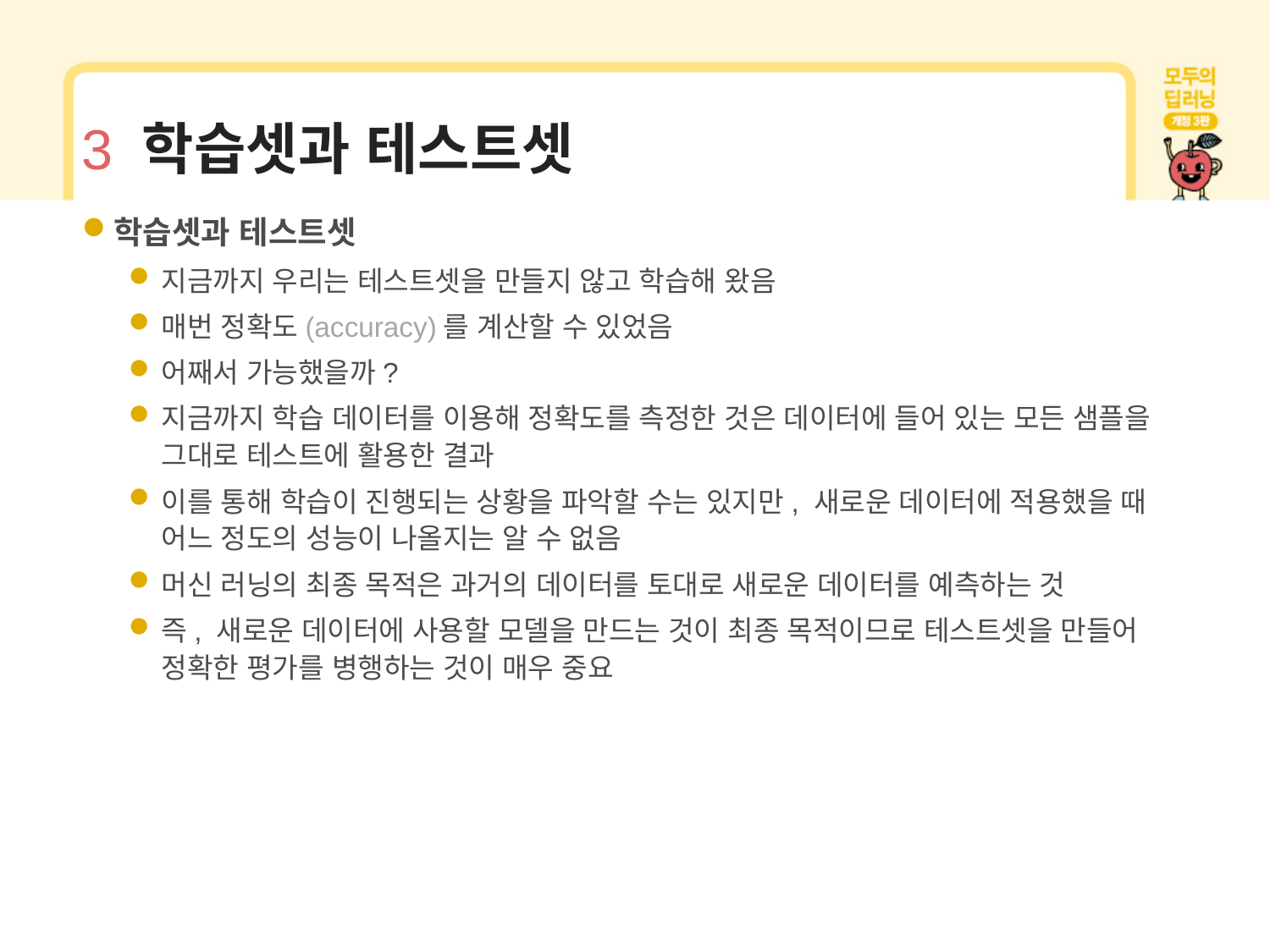

# 3 학습셋과 테스트셋
학습셋과 테스트셋
지금까지 우리는 테스트셋을 만들지 않고 학습해 왔음
매번 정확도(accuracy)를 계산할 수 있었음
어째서 가능했을까?
지금까지 학습 데이터를 이용해 정확도를 측정한 것은 데이터에 들어 있는 모든 샘플을 그대로 테스트에 활용한 결과
이를 통해 학습이 진행되는 상황을 파악할 수는 있지만, 새로운 데이터에 적용했을 때 어느 정도의 성능이 나올지는 알 수 없음
머신 러닝의 최종 목적은 과거의 데이터를 토대로 새로운 데이터를 예측하는 것
즉, 새로운 데이터에 사용할 모델을 만드는 것이 최종 목적이므로 테스트셋을 만들어 정확한 평가를 병행하는 것이 매우 중요